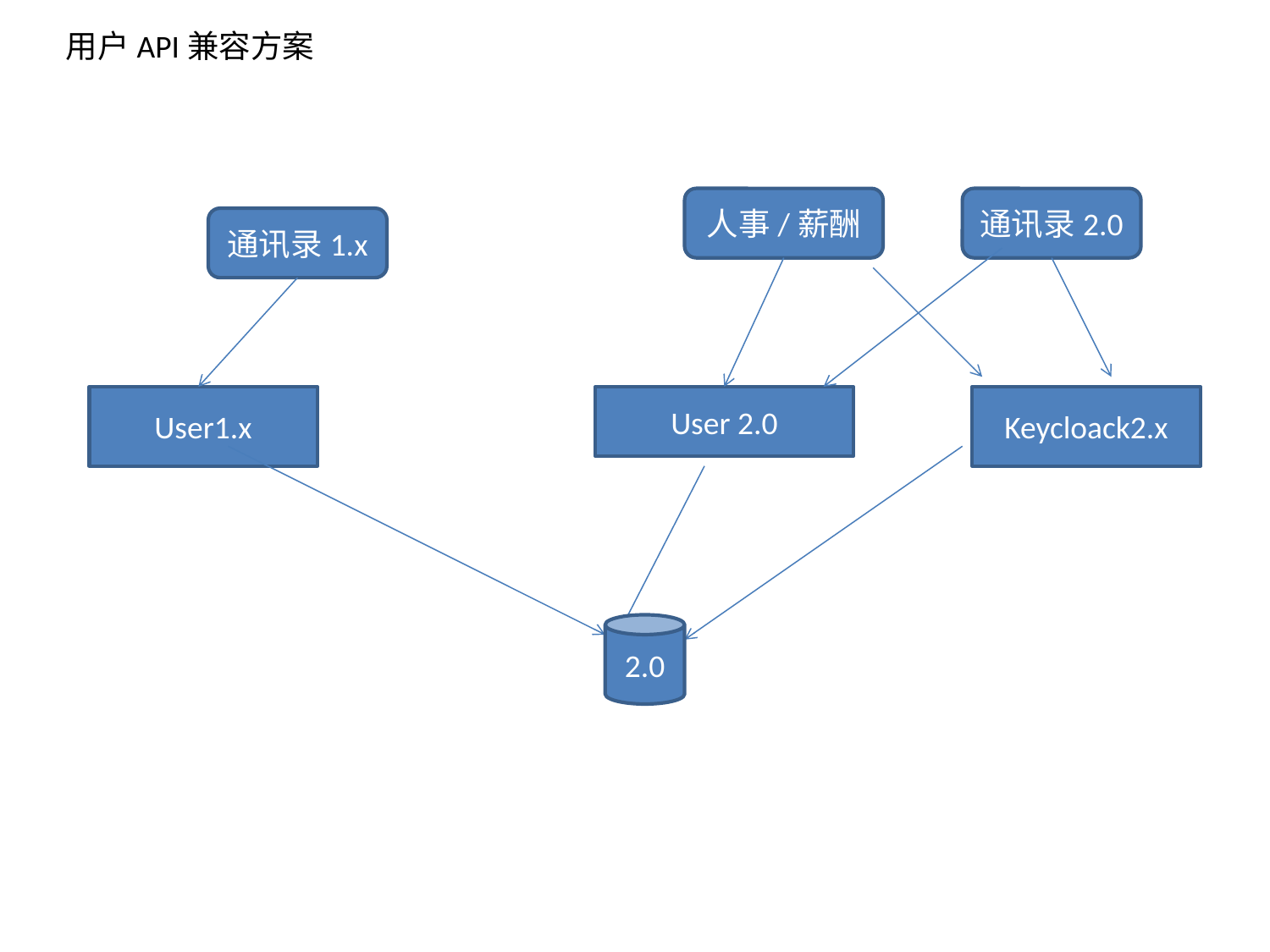

用户API兼容方案
人事/薪酬
通讯录2.0
通讯录1.x
User1.x
User 2.0
Keycloack2.x
2.0